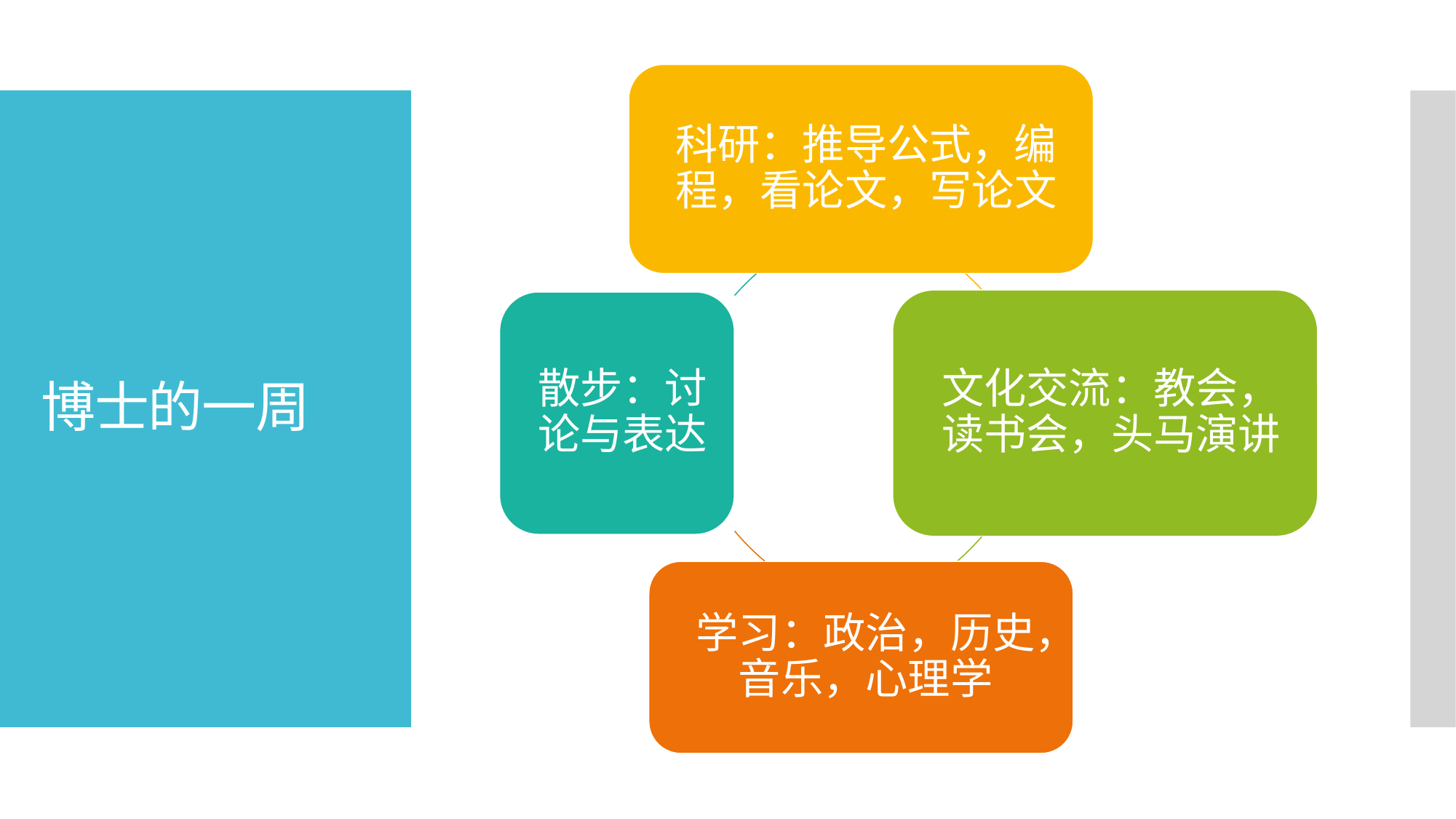

科研：推导公式，编程，看论文，写论文
文化交流：教会，读书会，头马演讲
学习：政治，历史，音乐，心理学
散步：讨论与表达

# 博士的一周